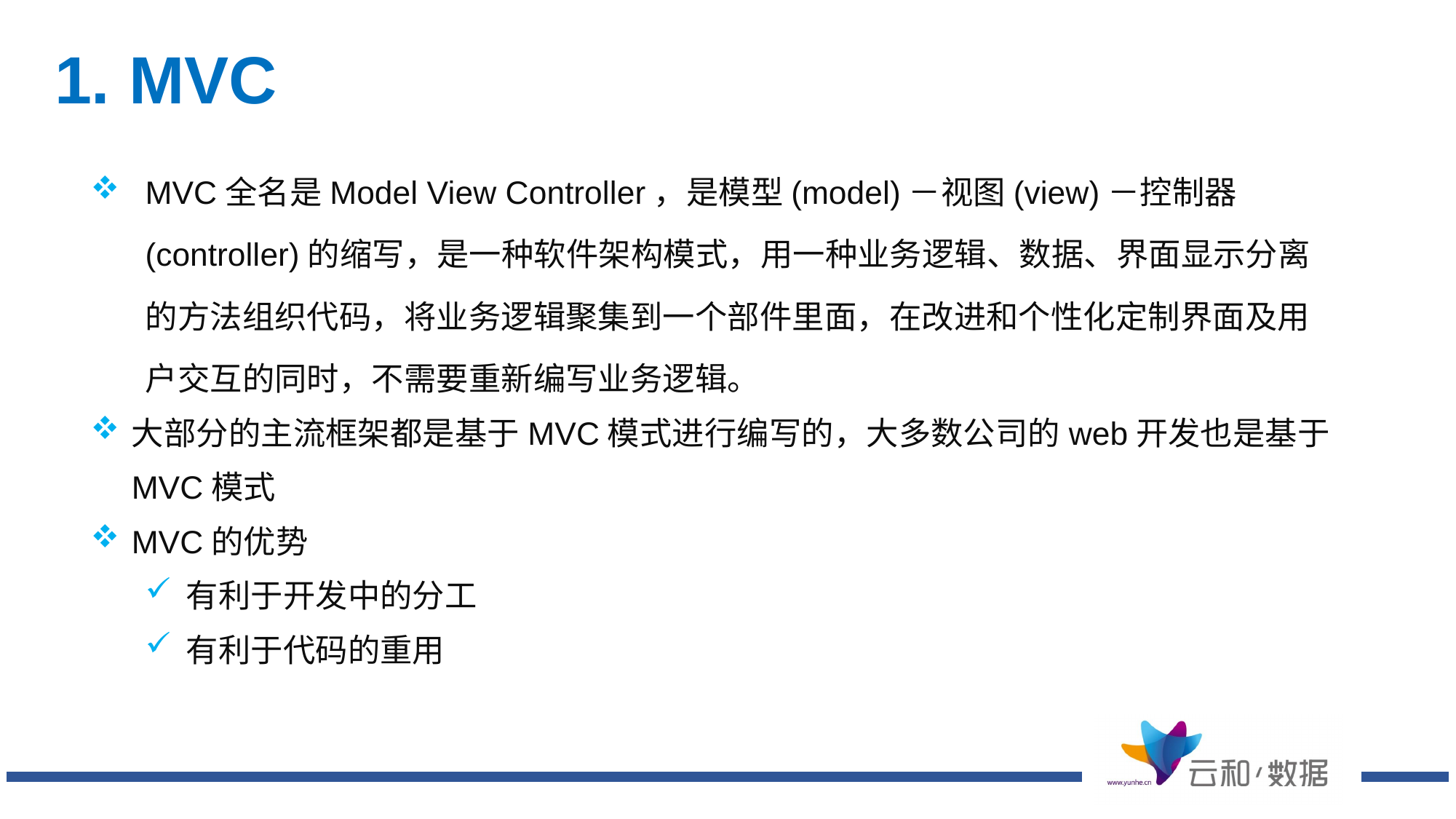

# 1. MVC
MVC全名是Model View Controller，是模型(model)－视图(view)－控制器(controller)的缩写，是一种软件架构模式，用一种业务逻辑、数据、界面显示分离的方法组织代码，将业务逻辑聚集到一个部件里面，在改进和个性化定制界面及用户交互的同时，不需要重新编写业务逻辑。
大部分的主流框架都是基于MVC模式进行编写的，大多数公司的web开发也是基于MVC模式
MVC的优势
有利于开发中的分工
有利于代码的重用